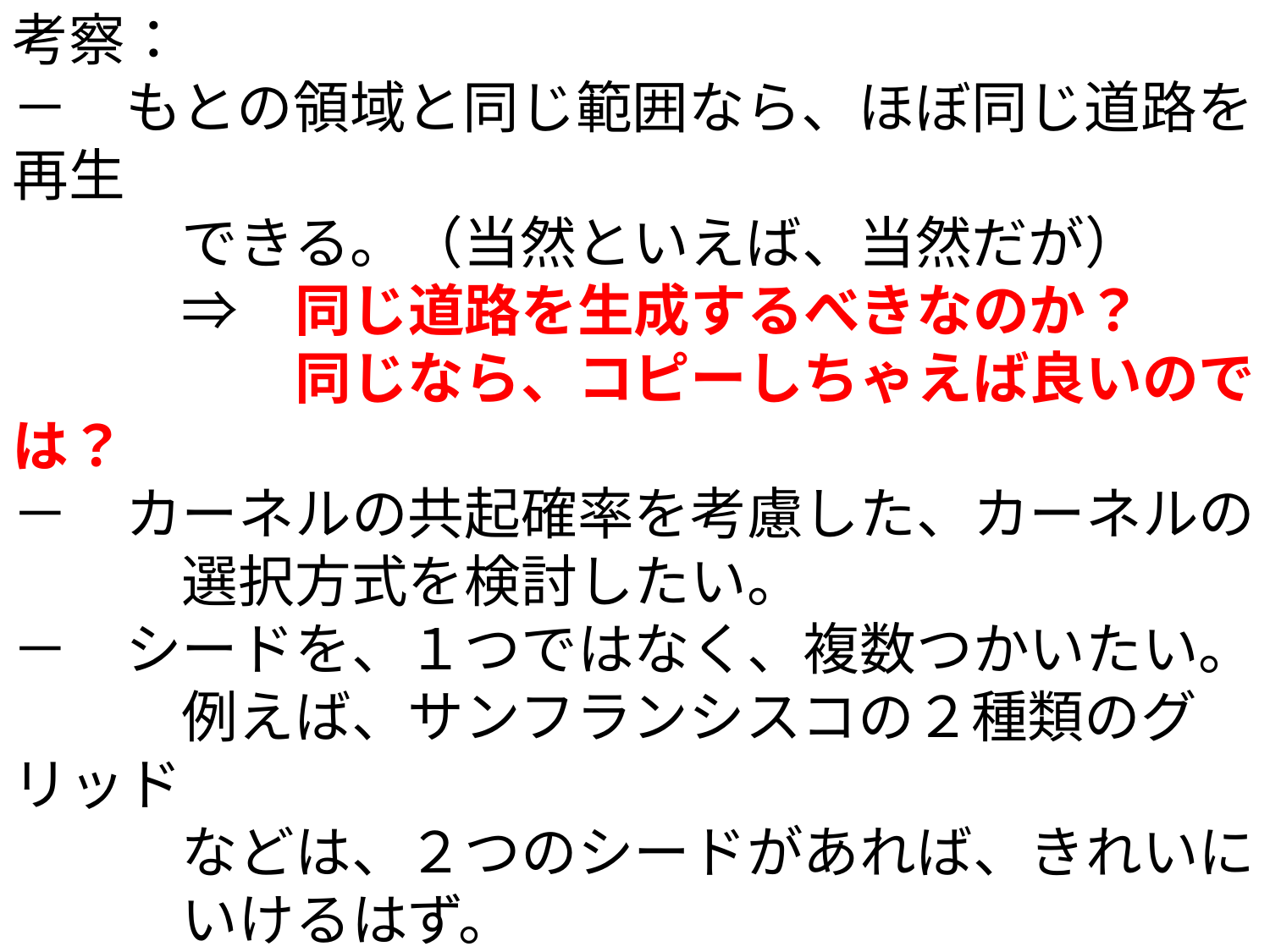

考察：
－　もとの領域と同じ範囲なら、ほぼ同じ道路を再生
　　　できる。（当然といえば、当然だが）
　　　⇒　同じ道路を生成するべきなのか？
　　　　　同じなら、コピーしちゃえば良いのでは？
－　カーネルの共起確率を考慮した、カーネルの
　　　選択方式を検討したい。
－　シードを、１つではなく、複数つかいたい。
　　　例えば、サンフランシスコの２種類のグリッド
　　　などは、２つのシードがあれば、きれいに
　　　いけるはず。